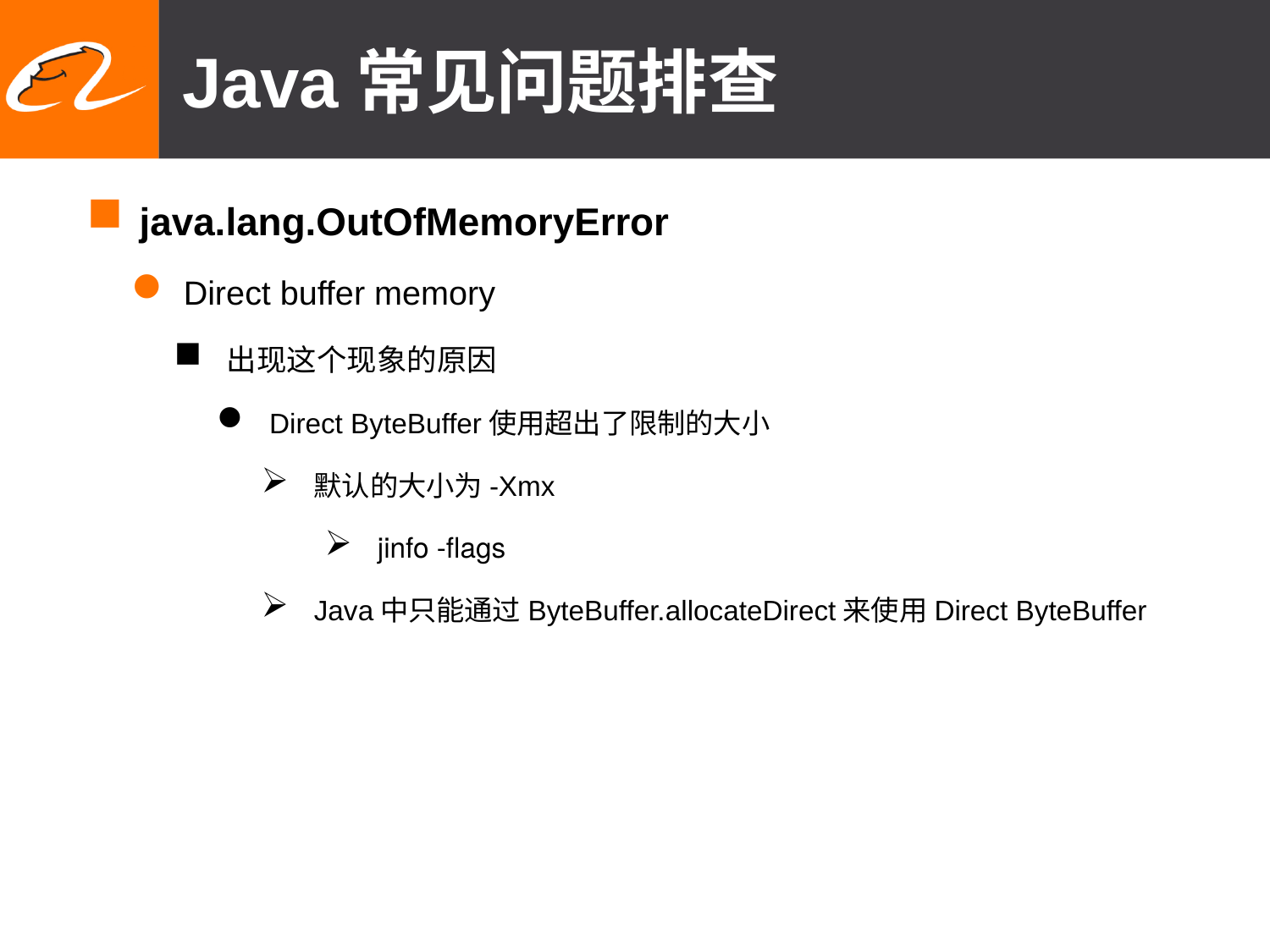

# Java常见问题排查
java.lang.OutOfMemoryError
Direct buffer memory
出现这个现象的原因
Direct ByteBuffer使用超出了限制的大小
默认的大小为-Xmx
jinfo -flags
Java中只能通过ByteBuffer.allocateDirect来使用Direct ByteBuffer